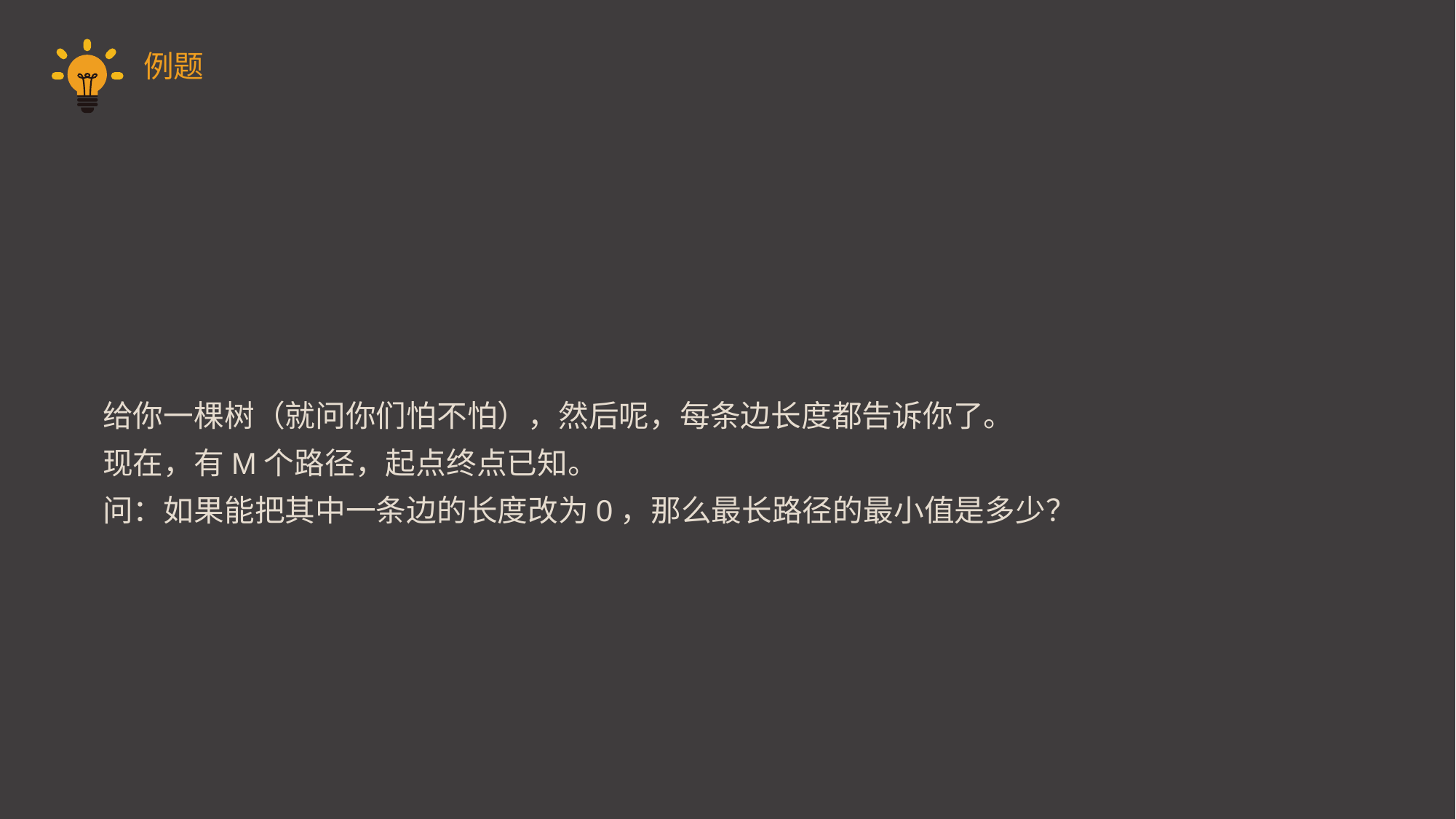

例题
给你一棵树（就问你们怕不怕），然后呢，每条边长度都告诉你了。
现在，有M个路径，起点终点已知。
问：如果能把其中一条边的长度改为0，那么最长路径的最小值是多少？